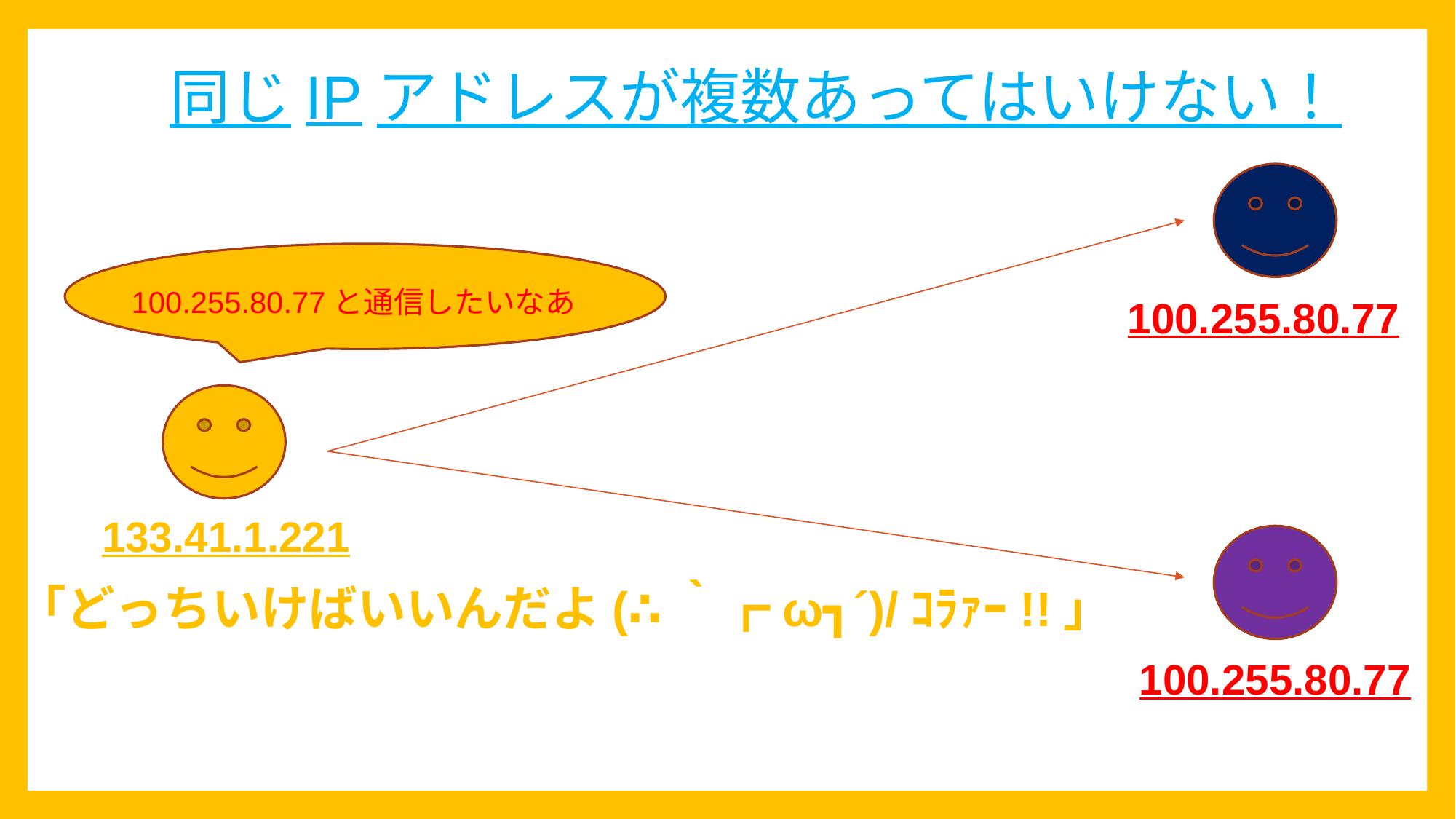

同じIPアドレスが複数あってはいけない！

100.255.80.77と通信したいなあ
100.255.80.77

133.41.1.221

「どっちいけばいいんだよ(∴｀┏ω┓´)/ｺﾗｧｰ!!」
100.255.80.77